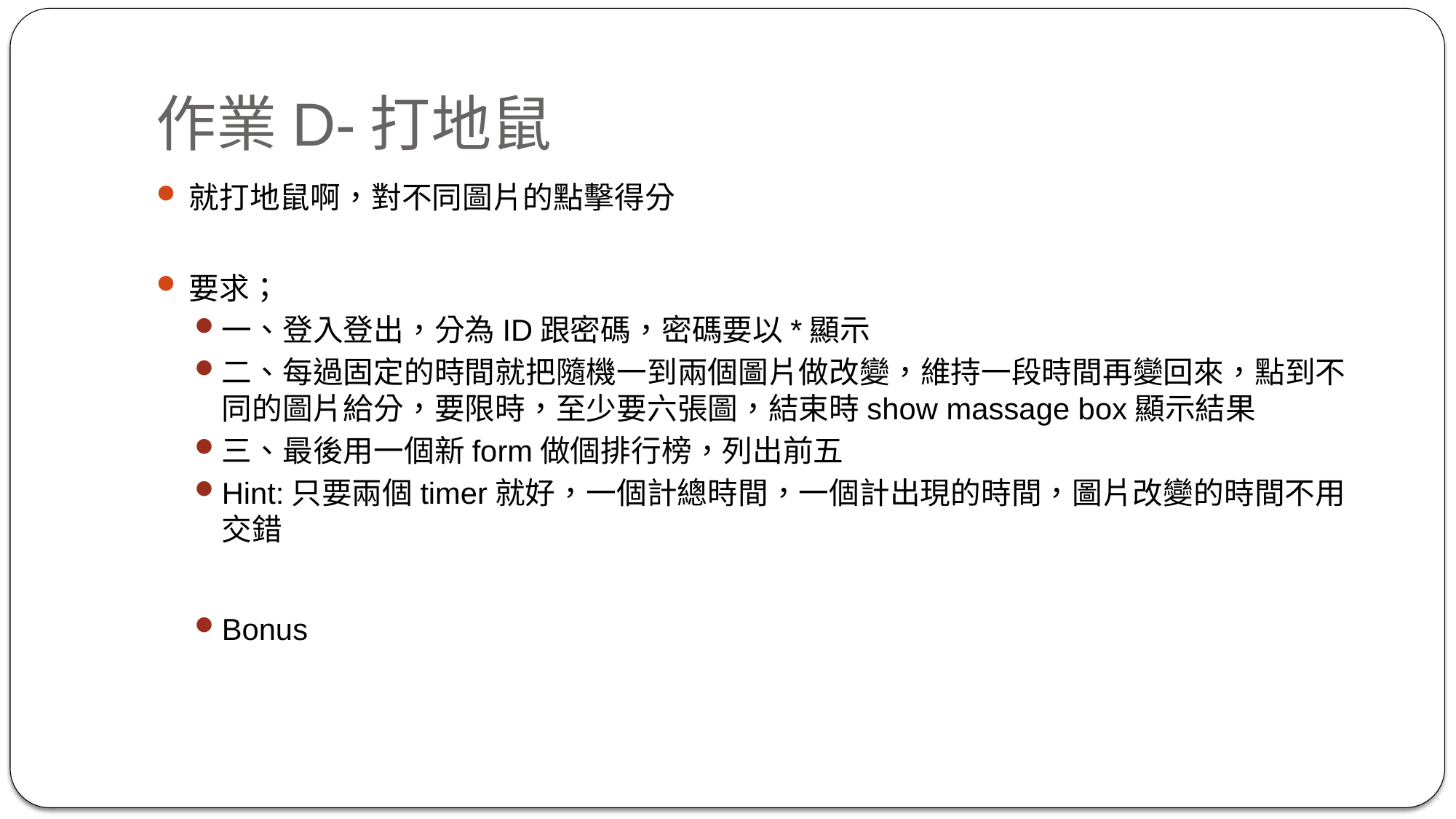

# 作業D-打地鼠
就打地鼠啊，對不同圖片的點擊得分

要求；
一、登入登出，分為ID跟密碼，密碼要以*顯示
二、每過固定的時間就把隨機一到兩個圖片做改變，維持一段時間再變回來，點到不同的圖片給分，要限時，至少要六張圖，結束時show massage box顯示結果
三、最後用一個新form做個排行榜，列出前五
Hint:只要兩個timer就好，一個計總時間，一個計出現的時間，圖片改變的時間不用交錯

Bonus